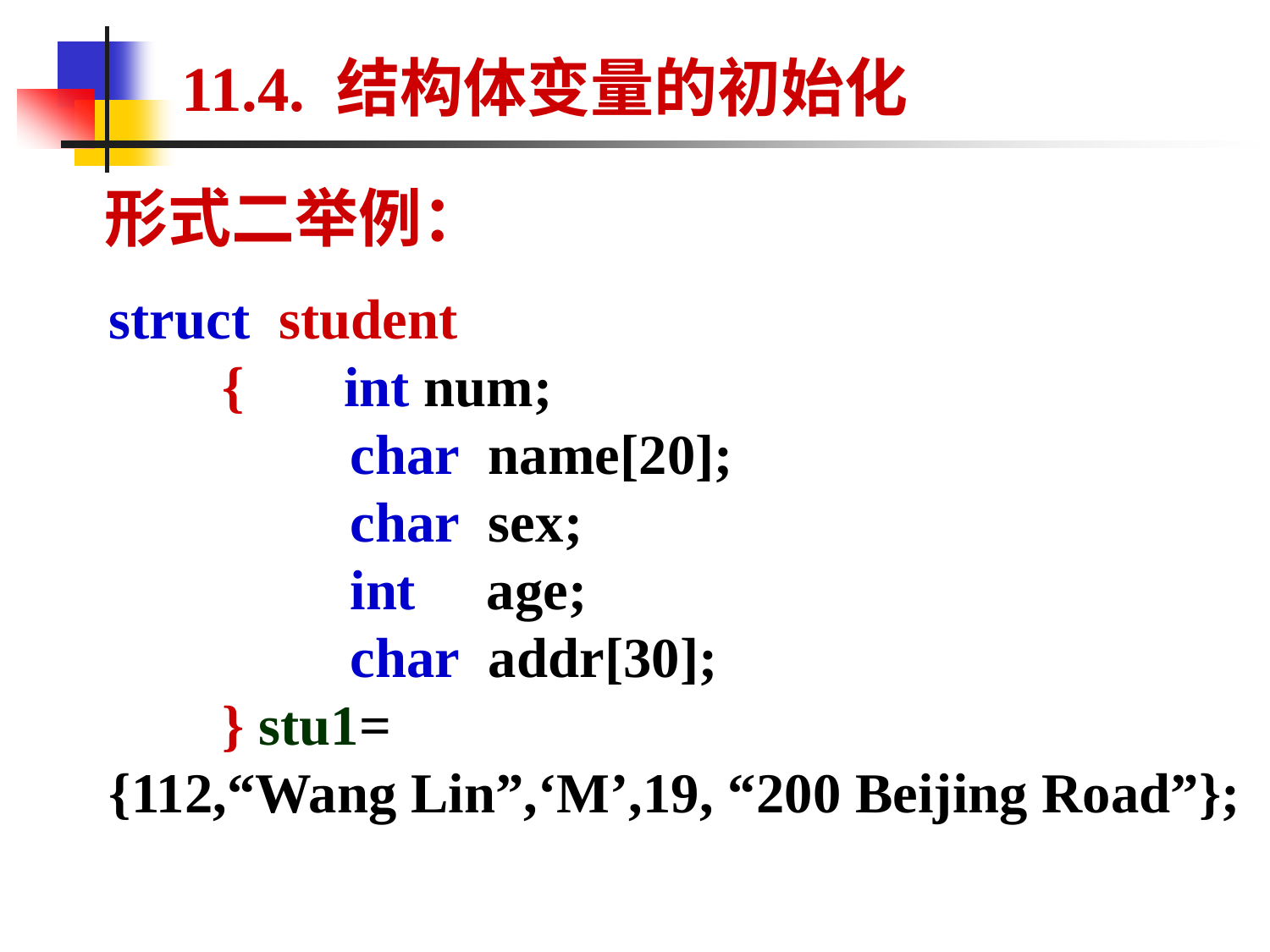

11.4. 结构体变量的初始化
形式二举例：
struct  student
        {       int num;
                 char  name[20];
                 char  sex;
                 int     age;
                 char  addr[30];
        } stu1=
{112,“Wang Lin”,‘M’,19, “200 Beijing Road”};